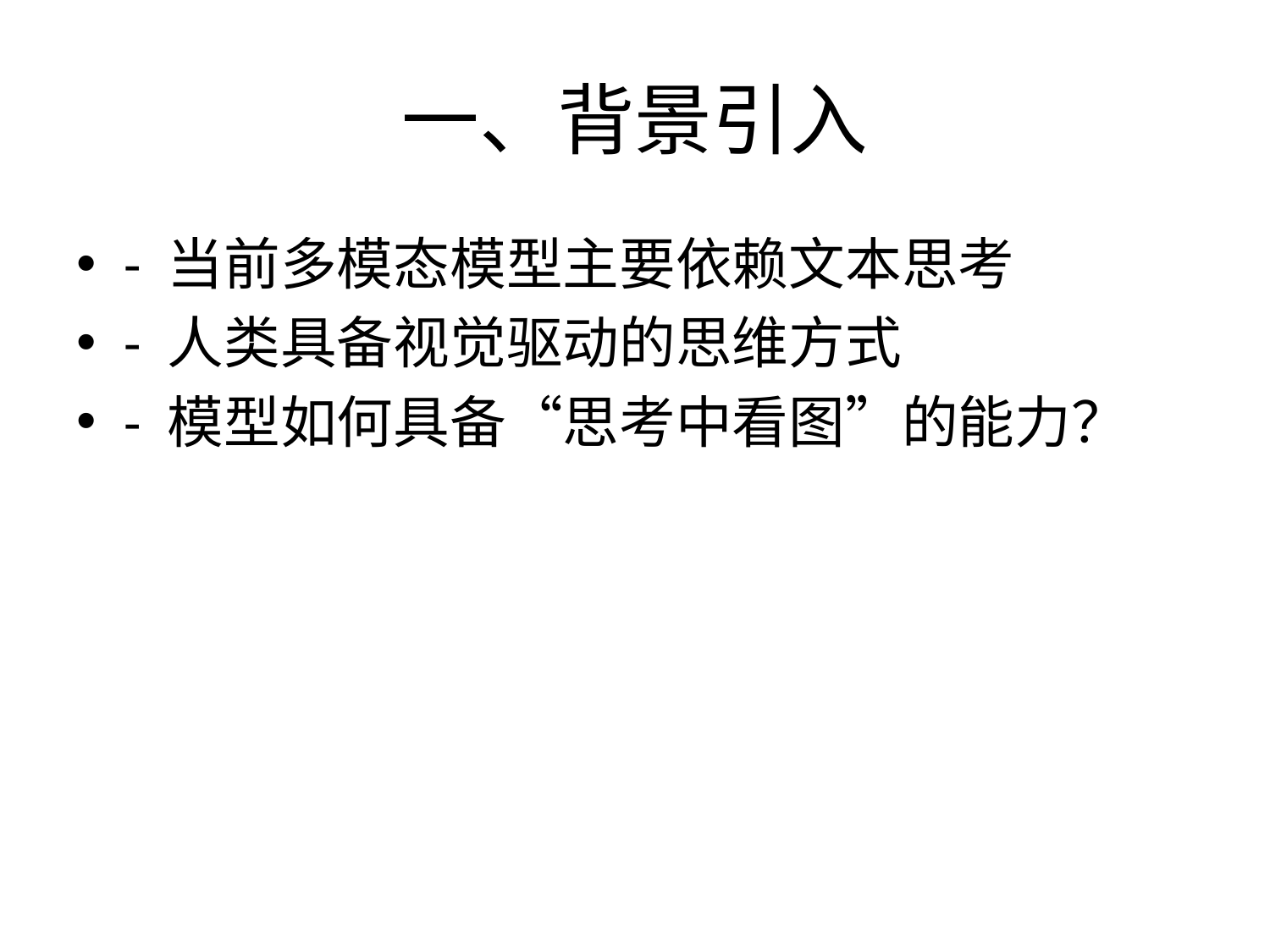

# 一、背景引入
- 当前多模态模型主要依赖文本思考
- 人类具备视觉驱动的思维方式
- 模型如何具备“思考中看图”的能力？